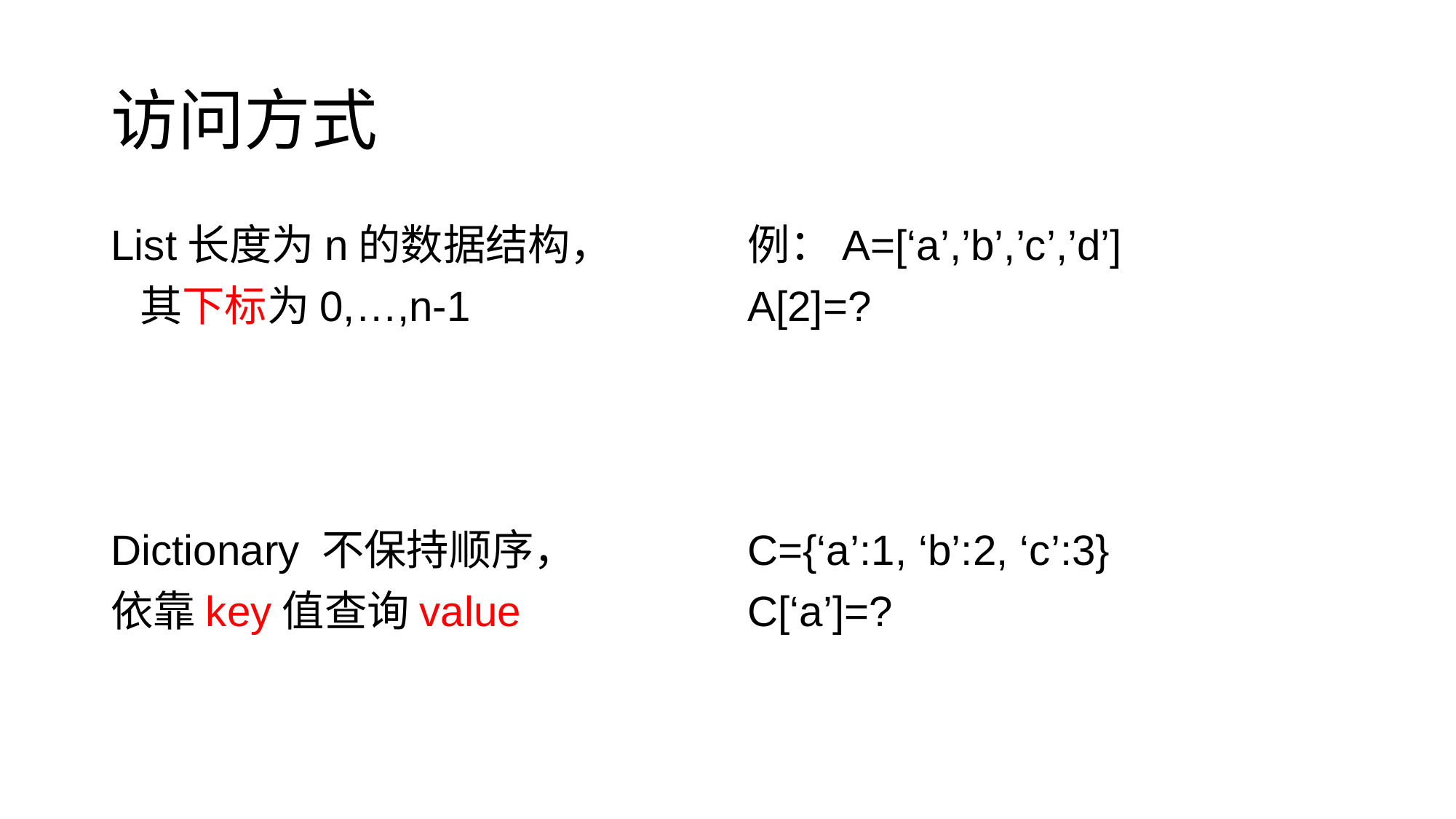

# 访问方式
List长度为n的数据结构，
  其下标为0,…,n-1

Dictionary 不保持顺序，
依靠key值查询value
例：A=[‘a’,’b’,’c’,’d’]
A[2]=?

C={‘a’:1, ‘b’:2, ‘c’:3}
C[‘a’]=?